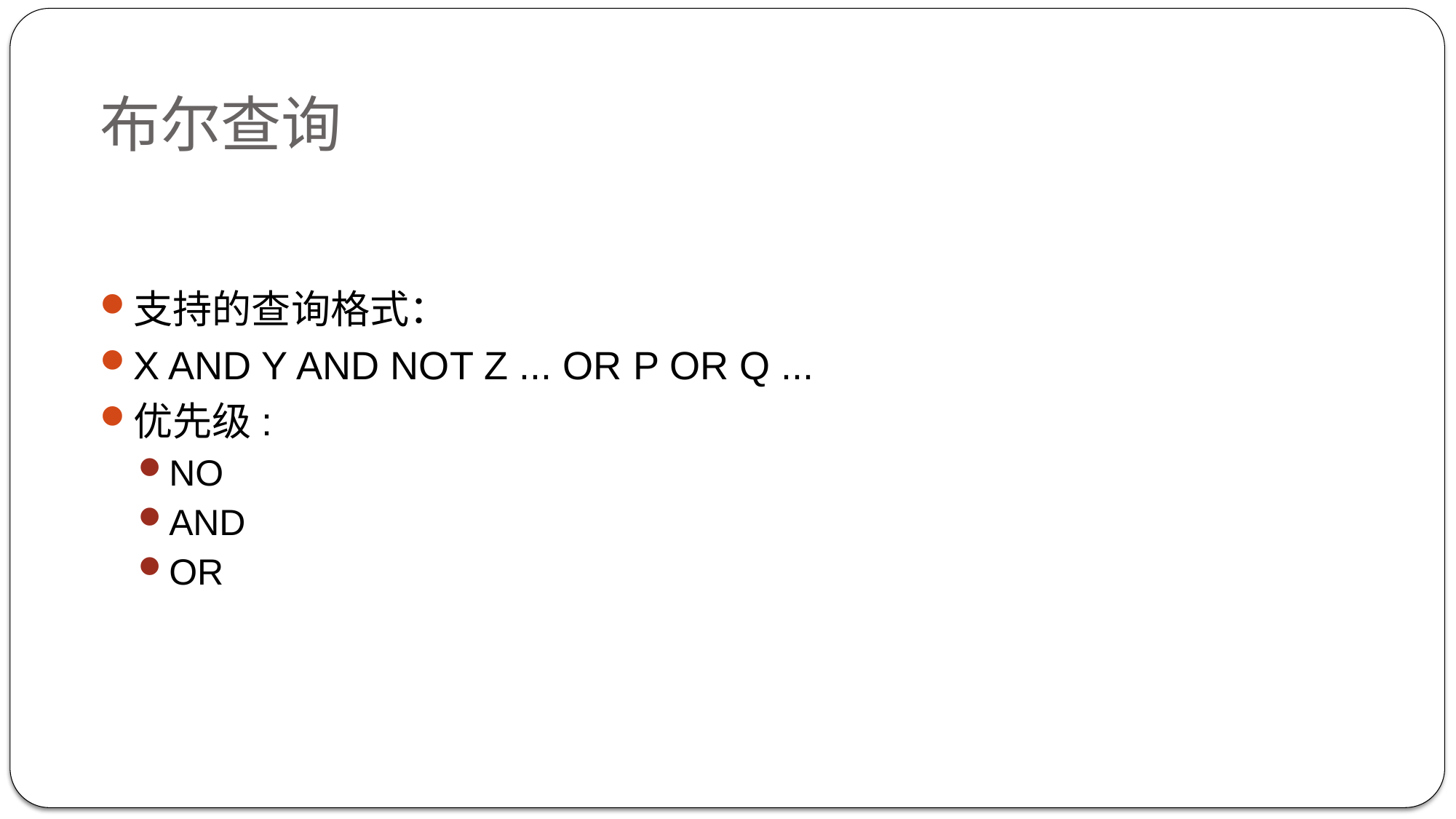

布尔查询
# 支持的查询格式：
X AND Y AND NOT Z ... OR P OR Q ...
优先级:
NO
AND
OR